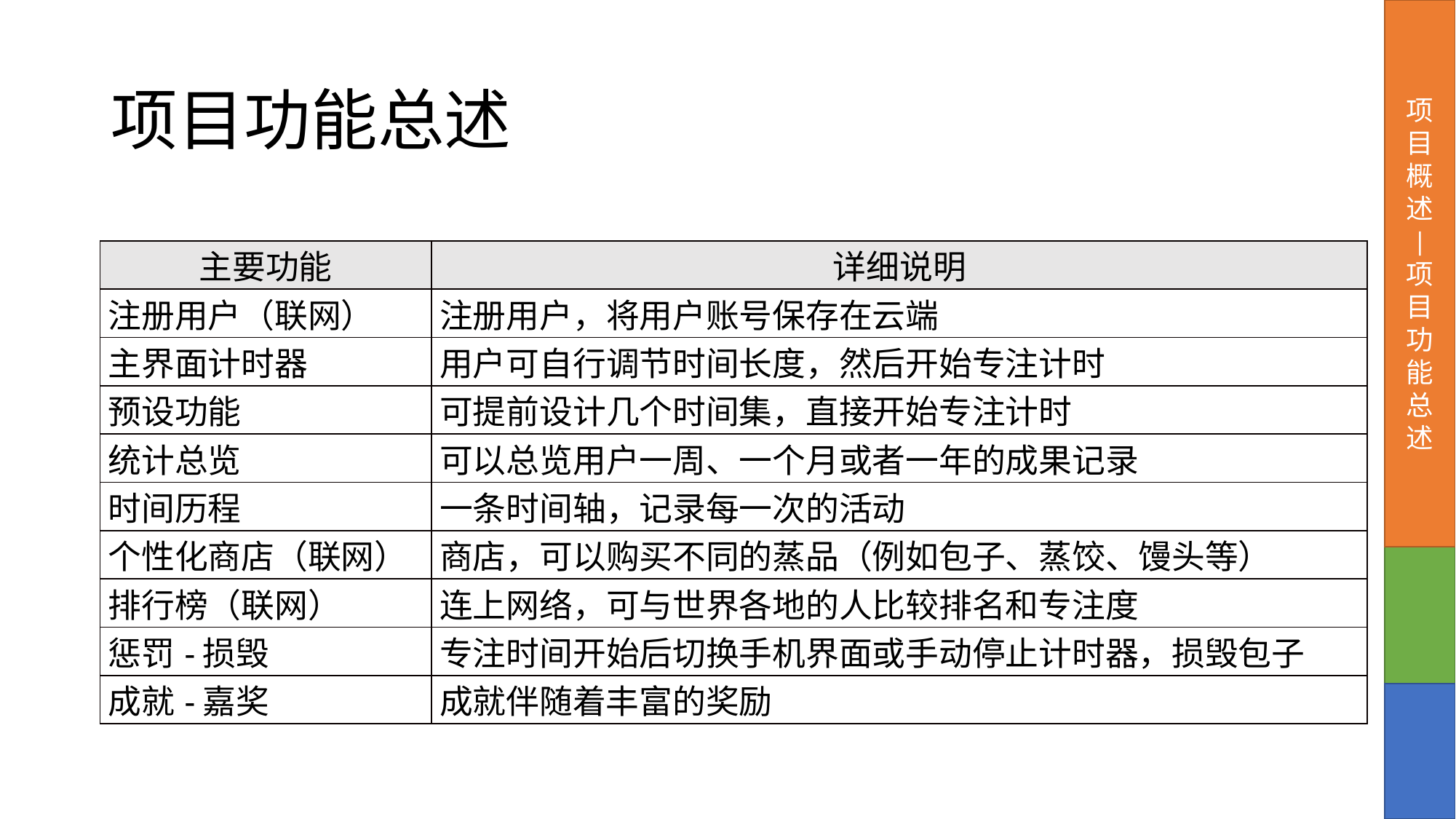

项目概述
|
项目功能总述
# 项目功能总述
| 主要功能 | 详细说明 |
| --- | --- |
| 注册用户（联网） | 注册用户，将用户账号保存在云端 |
| 主界面计时器 | 用户可自行调节时间长度，然后开始专注计时 |
| 预设功能 | 可提前设计几个时间集，直接开始专注计时 |
| 统计总览 | 可以总览用户一周、一个月或者一年的成果记录 |
| 时间历程 | 一条时间轴，记录每一次的活动 |
| 个性化商店（联网） | 商店，可以购买不同的蒸品（例如包子、蒸饺、馒头等） |
| 排行榜（联网） | 连上网络，可与世界各地的人比较排名和专注度 |
| 惩罚-损毁 | 专注时间开始后切换手机界面或手动停止计时器，损毁包子 |
| 成就-嘉奖 | 成就伴随着丰富的奖励 |